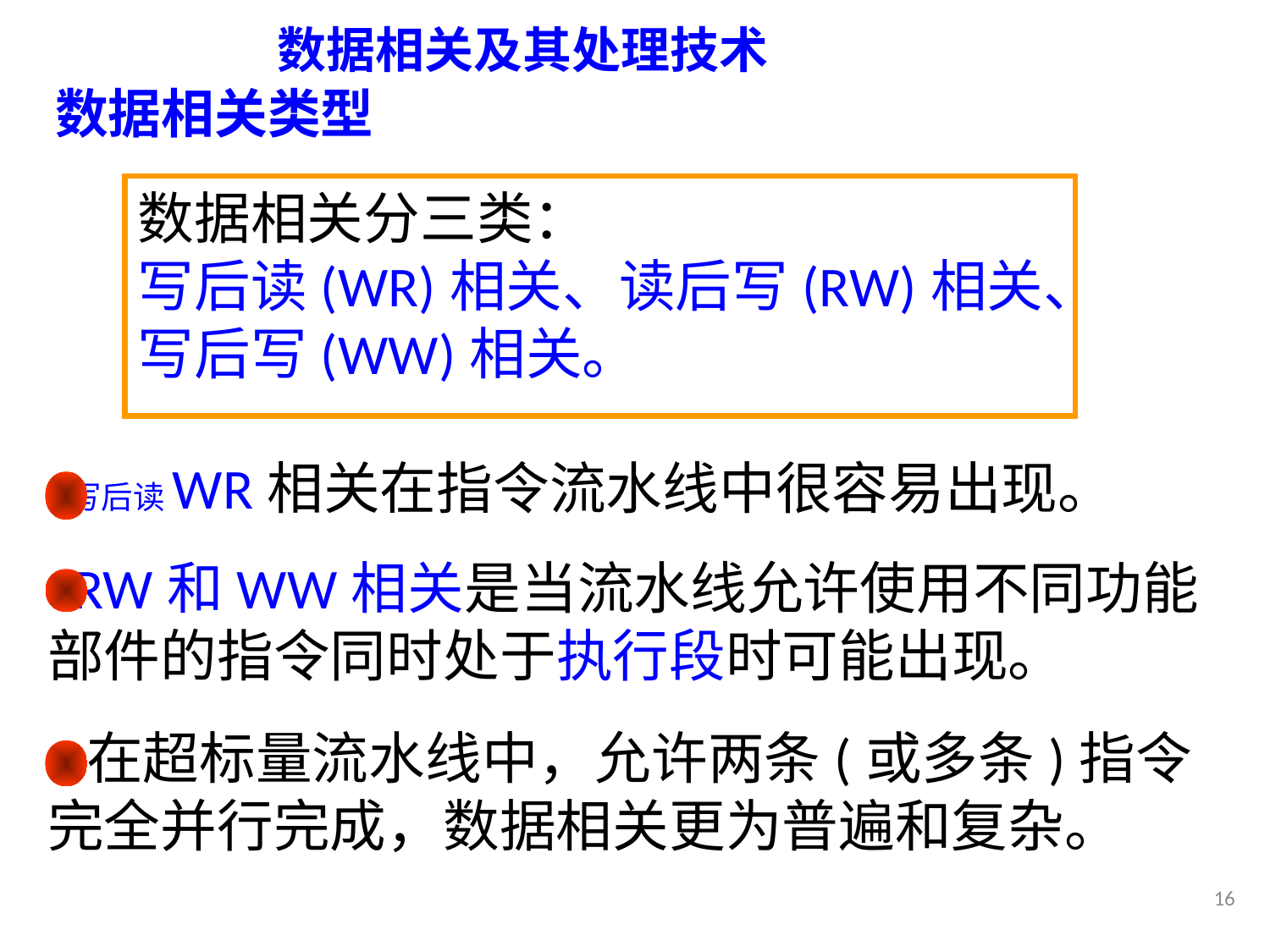

# 数据相关及其处理技术
数据相关类型
数据相关分三类：
写后读(WR)相关、读后写(RW)相关、
写后写(WW)相关。
  写后读WR相关在指令流水线中很容易出现。

  RW和WW相关是当流水线允许使用不同功能部件的指令同时处于执行段时可能出现。

  在超标量流水线中，允许两条(或多条)指令完全并行完成，数据相关更为普遍和复杂。

16